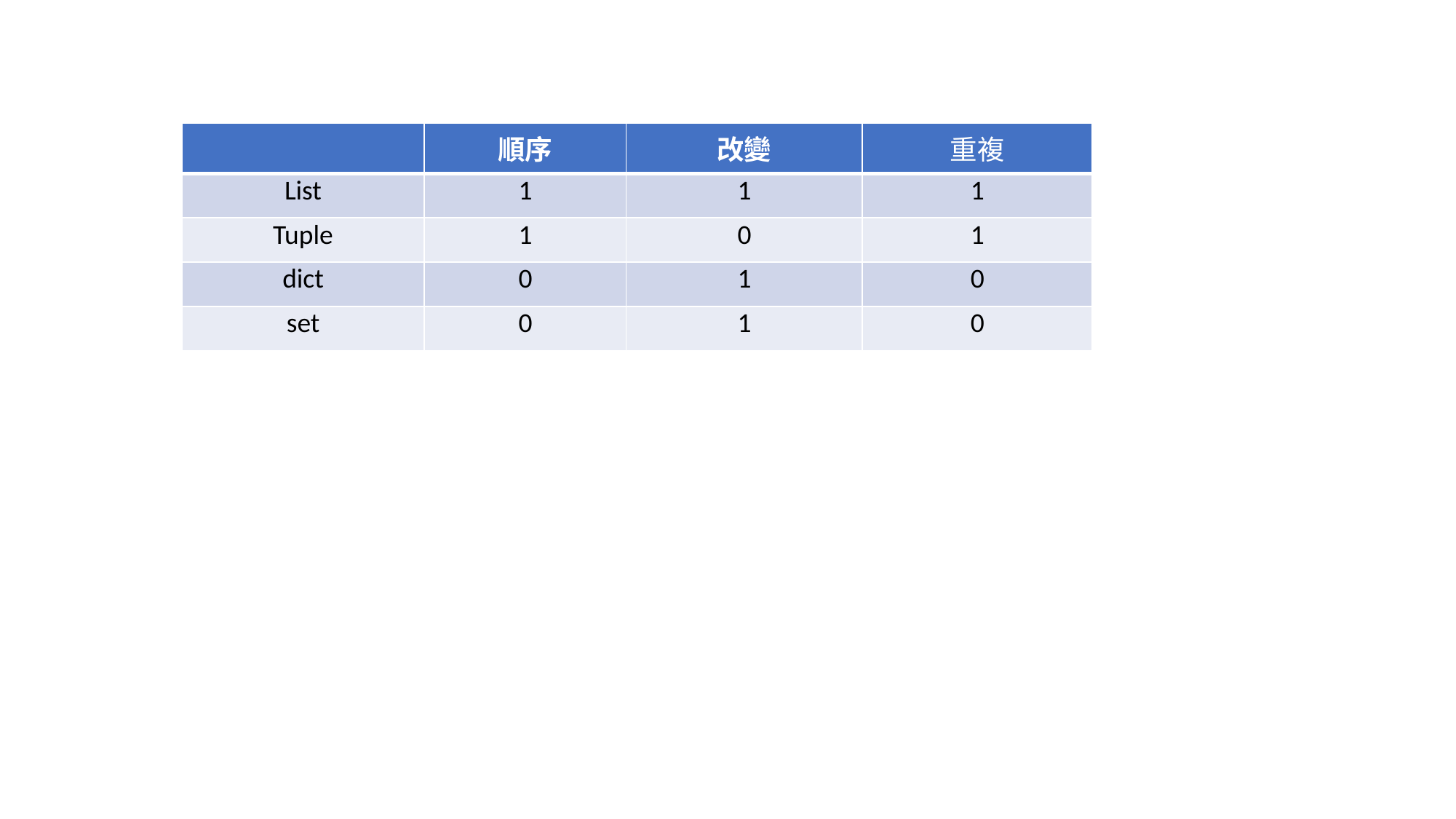

|  | 順序 | 改變 | 重複 |
| --- | --- | --- | --- |
| List | 1 | 1 | 1 |
| Tuple | 1 | 0 | 1 |
| dict | 0 | 1 | 0 |
| set | 0 | 1 | 0 |
#